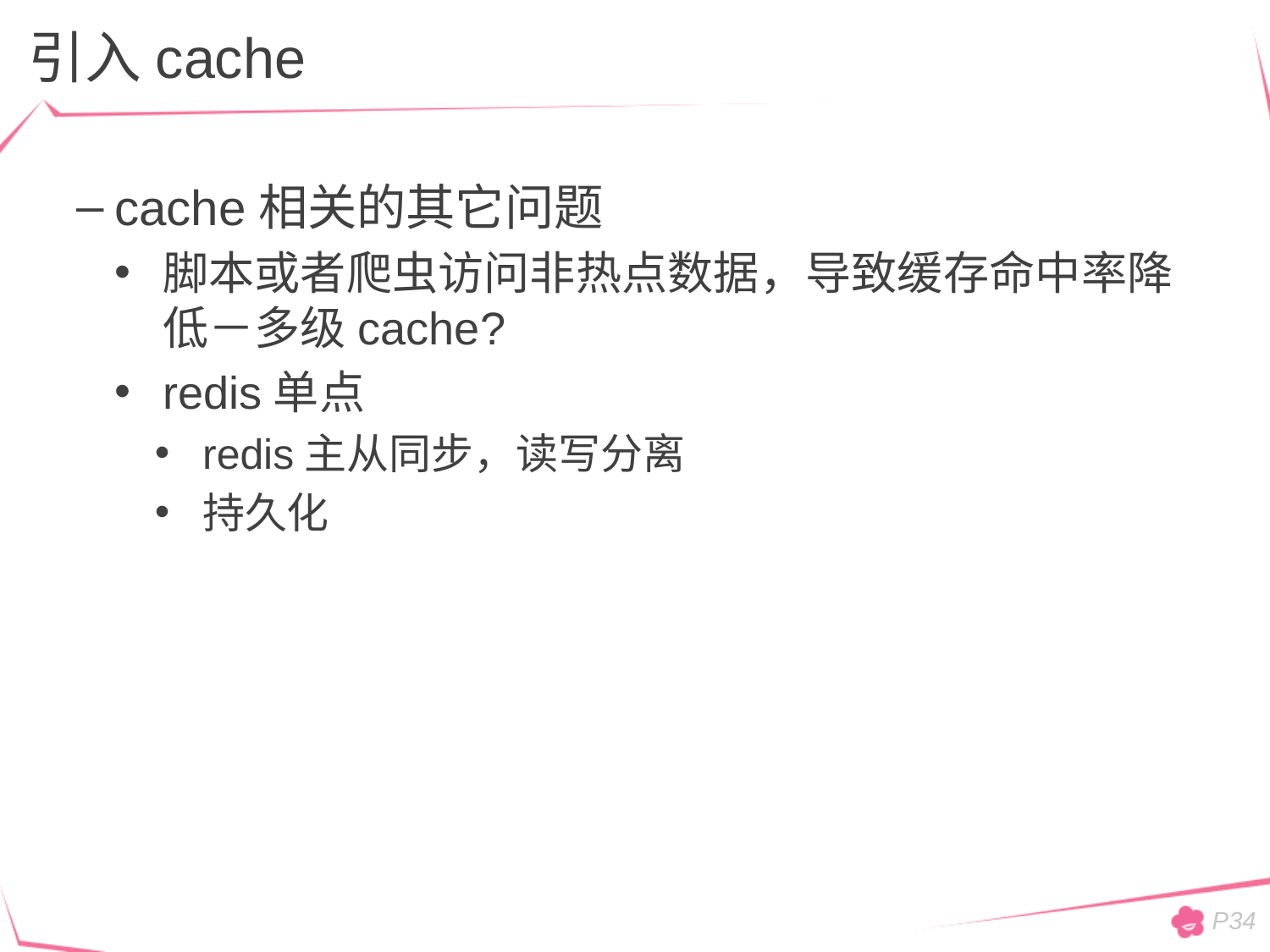

# 引入cache
cache相关的其它问题
脚本或者爬虫访问非热点数据，导致缓存命中率降低－多级cache?
redis单点
redis主从同步，读写分离
持久化
P34